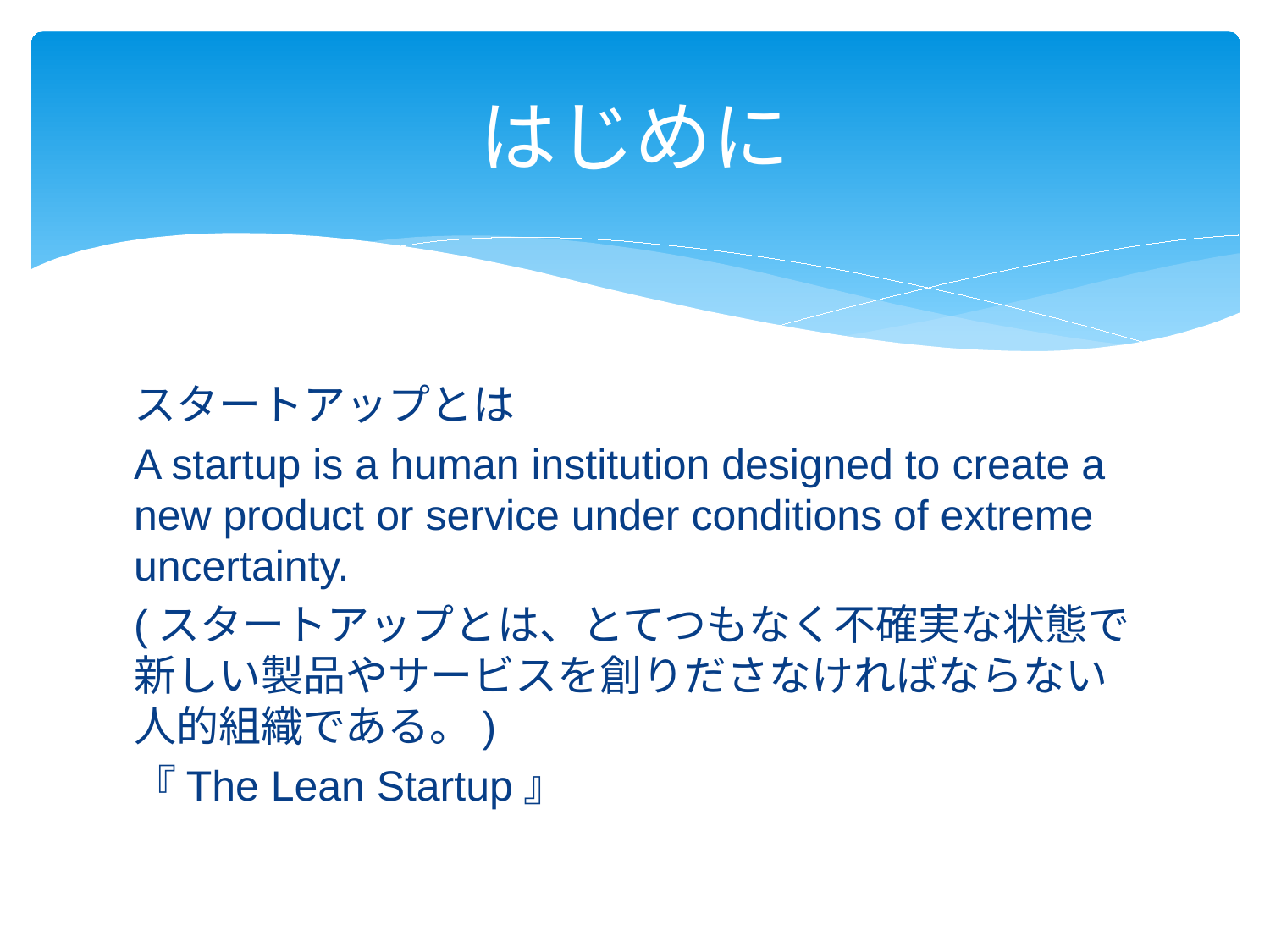

# はじめに
スタートアップとは
A startup is a human institution designed to create a new product or service under conditions of extreme uncertainty.
(スタートアップとは、とてつもなく不確実な状態で新しい製品やサービスを創りださなければならない人的組織である。)
『The Lean Startup』